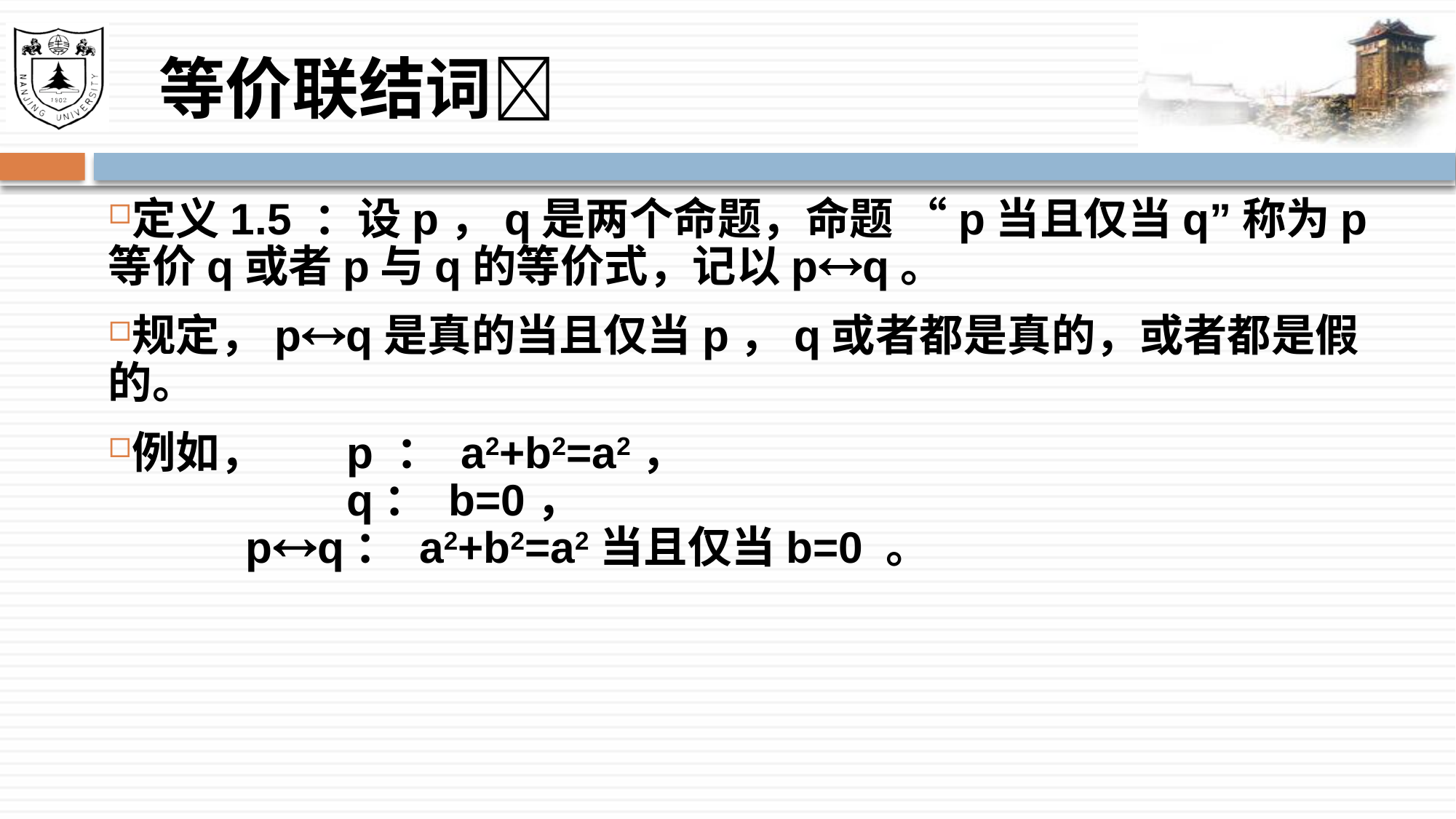

# 等价联结词↔
定义1.5 ：设p，q是两个命题，命题 “p当且仅当q”称为p等价q或者p与q的等价式，记以p↔q。
规定，p↔q是真的当且仅当p，q或者都是真的，或者都是假的。
例如，	p ： a2+b2=a2，
		q： b=0，
	p↔q： a2+b2=a2当且仅当b=0 。